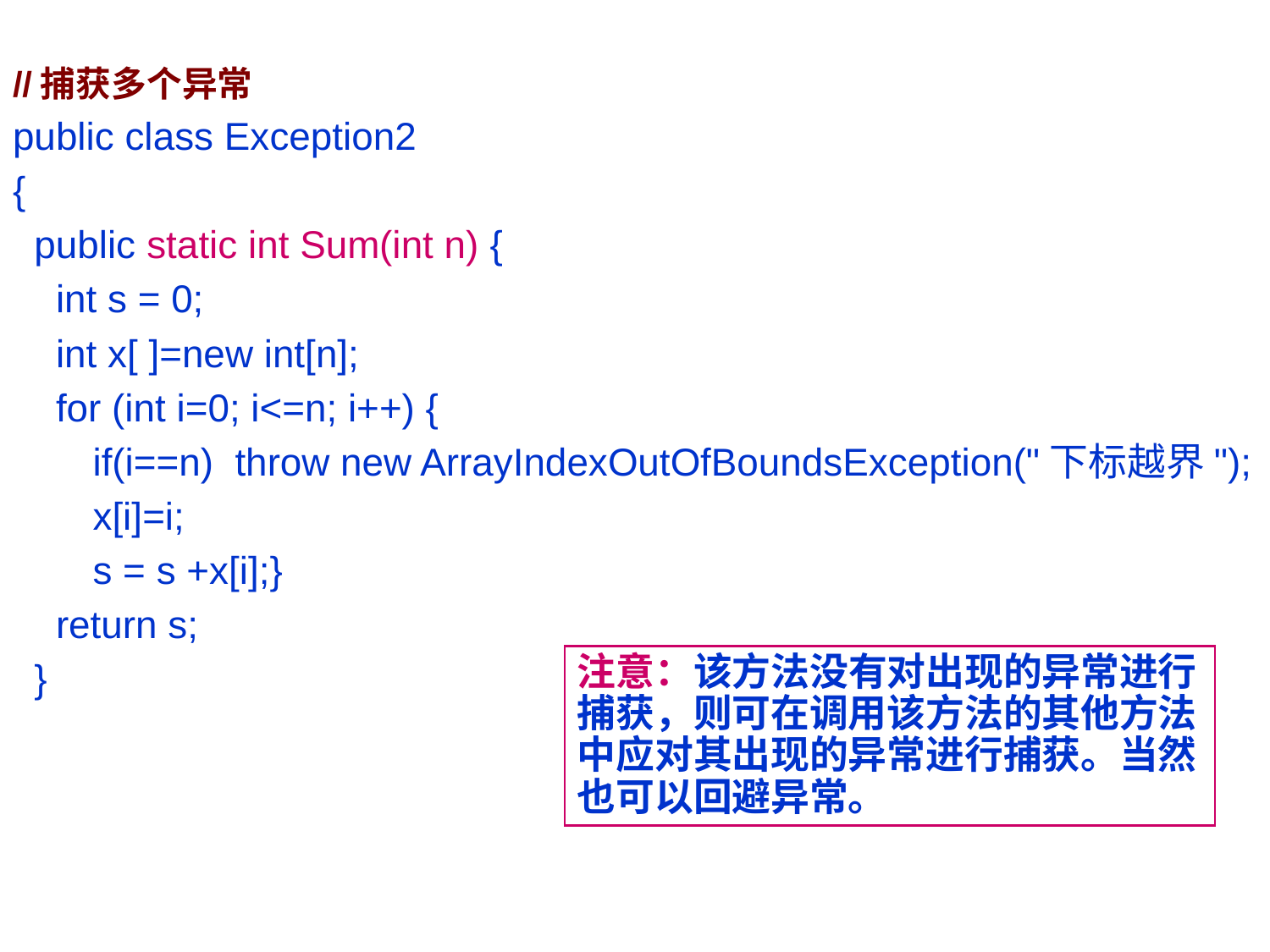

//捕获多个异常
public class Exception2
{
  public static int Sum(int n) {
    int s = 0;
    int x[ ]=new int[n];
    for (int i=0; i<=n; i++) {
    	   if(i==n)  throw new ArrayIndexOutOfBoundsException("下标越界");
    	   x[i]=i;
    	   s = s +x[i];}
    return s;
  }

注意：该方法没有对出现的异常进行捕获，则可在调用该方法的其他方法中应对其出现的异常进行捕获。当然也可以回避异常。